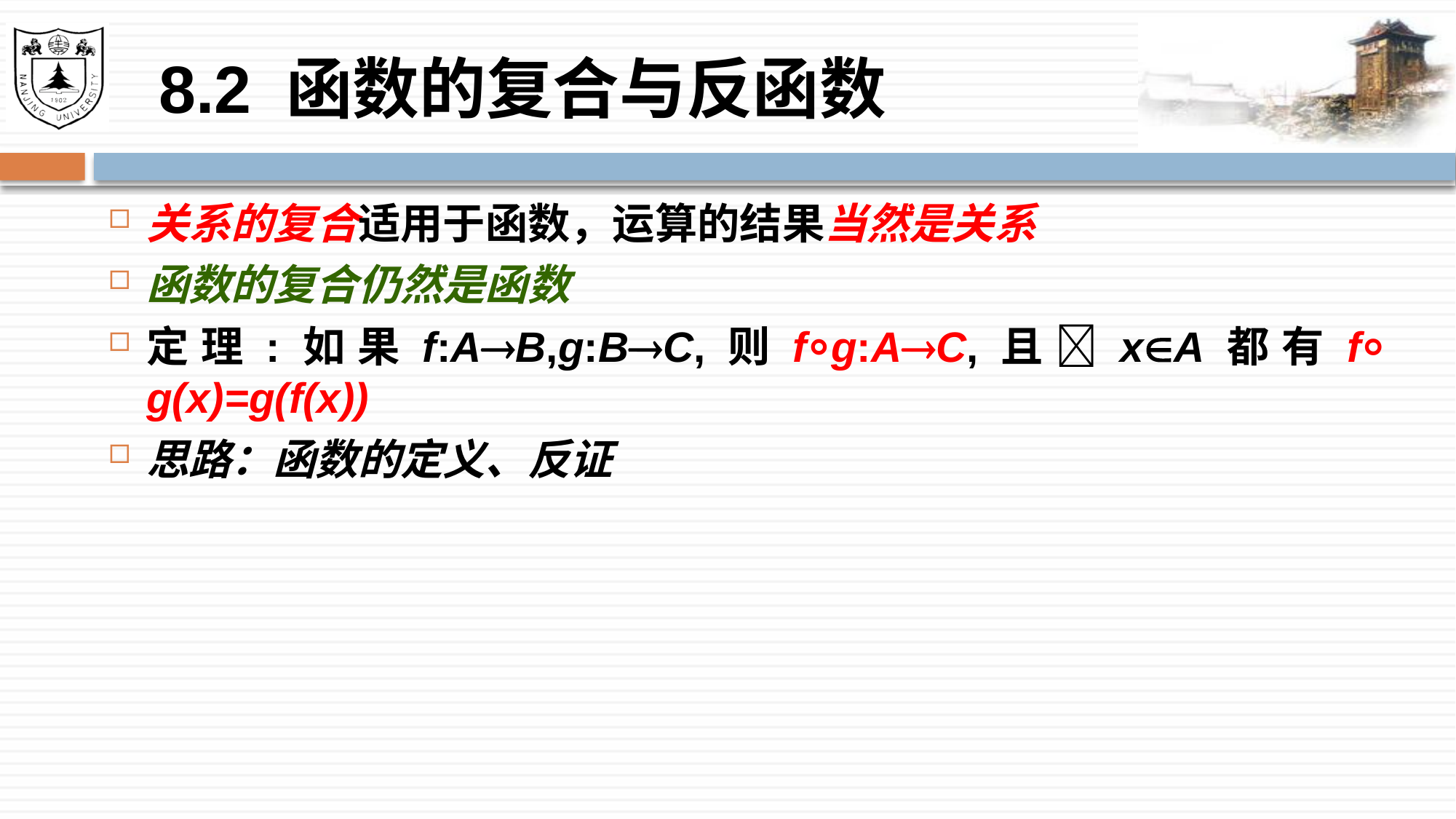

# 8.2 函数的复合与反函数
关系的复合适用于函数，运算的结果当然是关系
函数的复合仍然是函数
定理:如果f:A→B,g:B→C,则f⸰g:A→C,且∀x∈A都有f⸰g(x)=g(f(x))
思路：函数的定义、反证